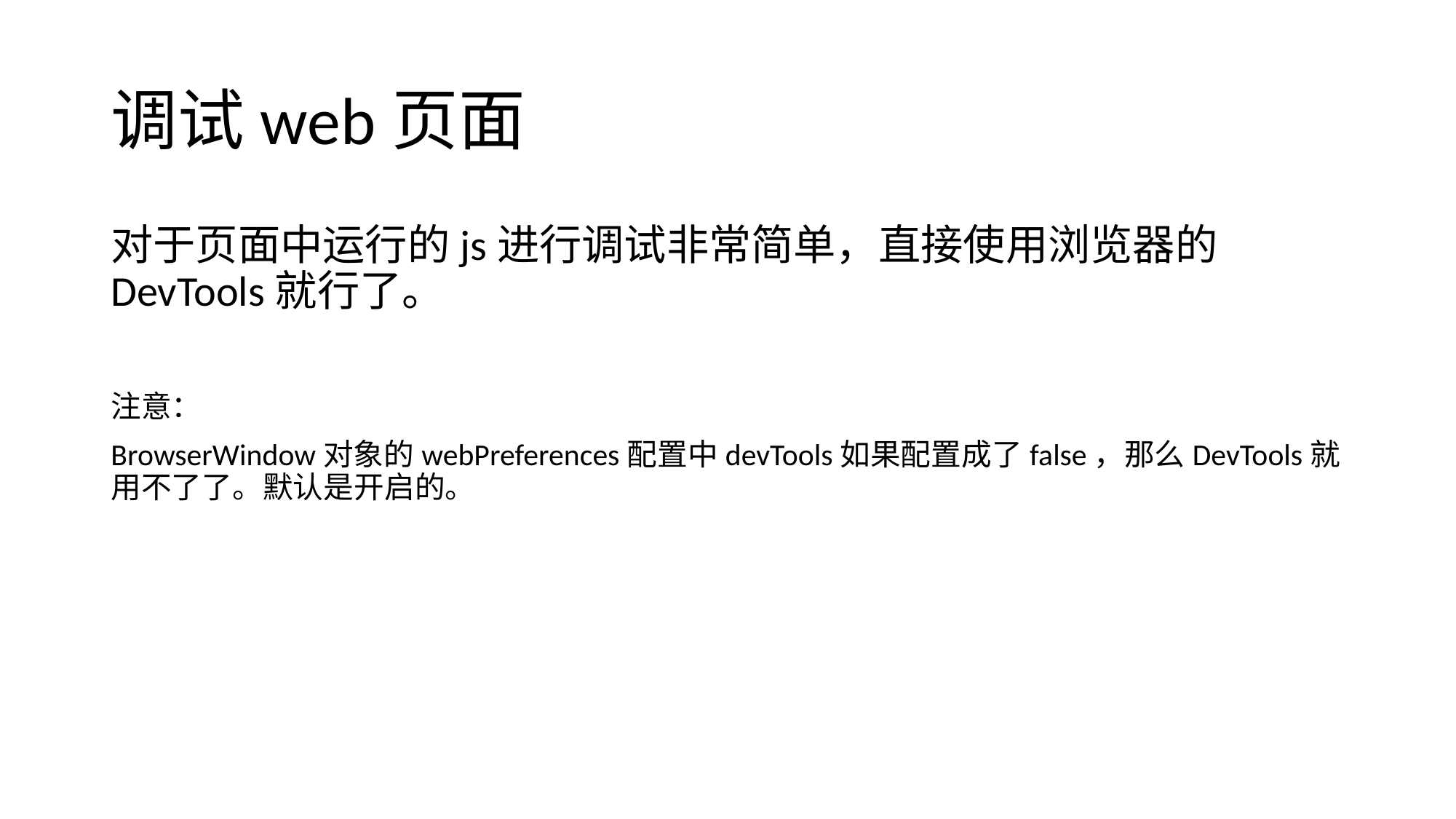

# 调试web页面
对于页面中运行的js进行调试非常简单，直接使用浏览器的DevTools就行了。

注意：
BrowserWindow对象的webPreferences配置中devTools如果配置成了false，那么DevTools就用不了了。默认是开启的。